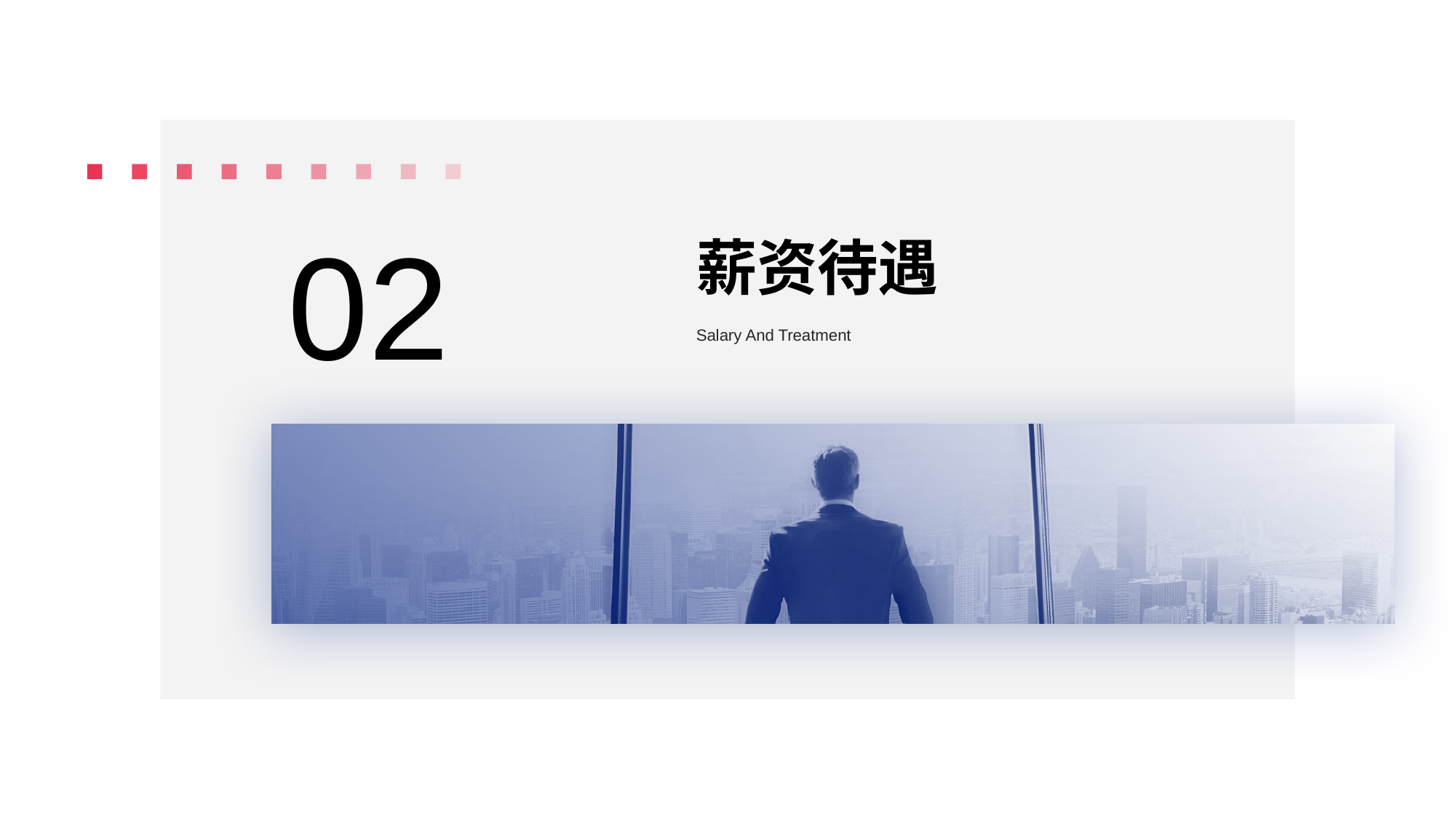

# 薪资待遇
0 2
Salary And Treatment